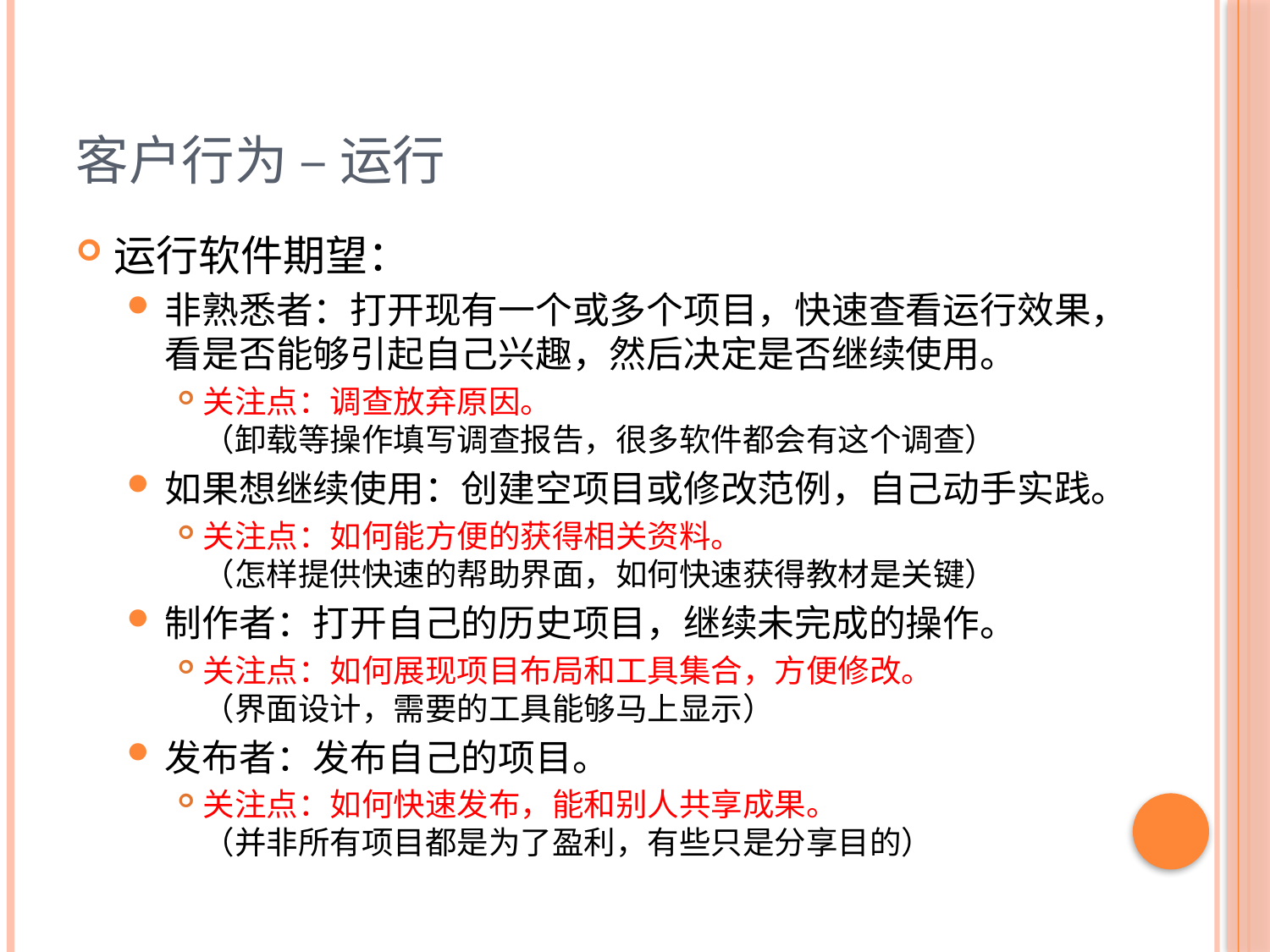

# 客户行为 – 运行
运行软件期望：
非熟悉者：打开现有一个或多个项目，快速查看运行效果，看是否能够引起自己兴趣，然后决定是否继续使用。
关注点：调查放弃原因。
（卸载等操作填写调查报告，很多软件都会有这个调查）
如果想继续使用：创建空项目或修改范例，自己动手实践。
关注点：如何能方便的获得相关资料。
（怎样提供快速的帮助界面，如何快速获得教材是关键）
制作者：打开自己的历史项目，继续未完成的操作。
关注点：如何展现项目布局和工具集合，方便修改。
（界面设计，需要的工具能够马上显示）
发布者：发布自己的项目。
关注点：如何快速发布，能和别人共享成果。
（并非所有项目都是为了盈利，有些只是分享目的）